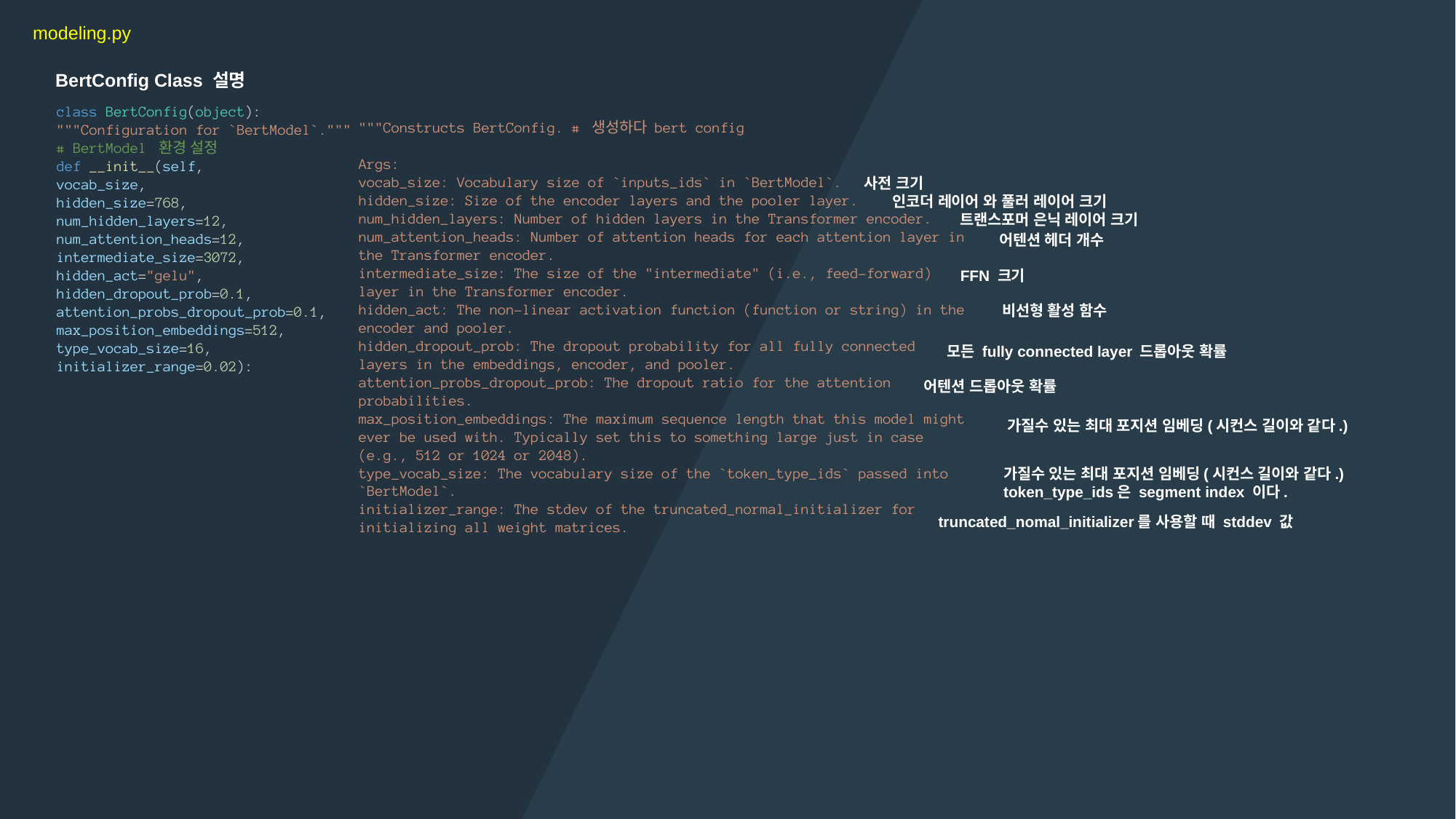

modeling.py
BertConfig Class 설명
class BertConfig(object):
"""Configuration for `BertModel`."""
# BertModel 환경 설정
def __init__(self,
vocab_size,
hidden_size=768,
num_hidden_layers=12,
num_attention_heads=12,
intermediate_size=3072,
hidden_act="gelu",
hidden_dropout_prob=0.1,
attention_probs_dropout_prob=0.1,
max_position_embeddings=512,
type_vocab_size=16,
initializer_range=0.02):
"""Constructs BertConfig. # 생성하다 bert config
Args:
vocab_size: Vocabulary size of `inputs_ids` in `BertModel`.
hidden_size: Size of the encoder layers and the pooler layer.
num_hidden_layers: Number of hidden layers in the Transformer encoder.
num_attention_heads: Number of attention heads for each attention layer in
the Transformer encoder.
intermediate_size: The size of the "intermediate" (i.e., feed-forward)
layer in the Transformer encoder.
hidden_act: The non-linear activation function (function or string) in the
encoder and pooler.
hidden_dropout_prob: The dropout probability for all fully connected
layers in the embeddings, encoder, and pooler.
attention_probs_dropout_prob: The dropout ratio for the attention
probabilities.
max_position_embeddings: The maximum sequence length that this model might
ever be used with. Typically set this to something large just in case
(e.g., 512 or 1024 or 2048).
type_vocab_size: The vocabulary size of the `token_type_ids` passed into
`BertModel`.
initializer_range: The stdev of the truncated_normal_initializer for
initializing all weight matrices.
사전 크기
인코더 레이어 와 풀러 레이어 크기
트랜스포머 은닉 레이어 크기
어텐션 헤더 개수
FFN 크기
비선형 활성 함수
모든 fully connected layer 드롭아웃 확률
어텐션 드롭아웃 확률
가질수 있는 최대 포지션 임베딩(시컨스 길이와 같다.)
가질수 있는 최대 포지션 임베딩(시컨스 길이와 같다.)
token_type_ids은 segment index 이다.
truncated_nomal_initializer를 사용할 때 stddev 값